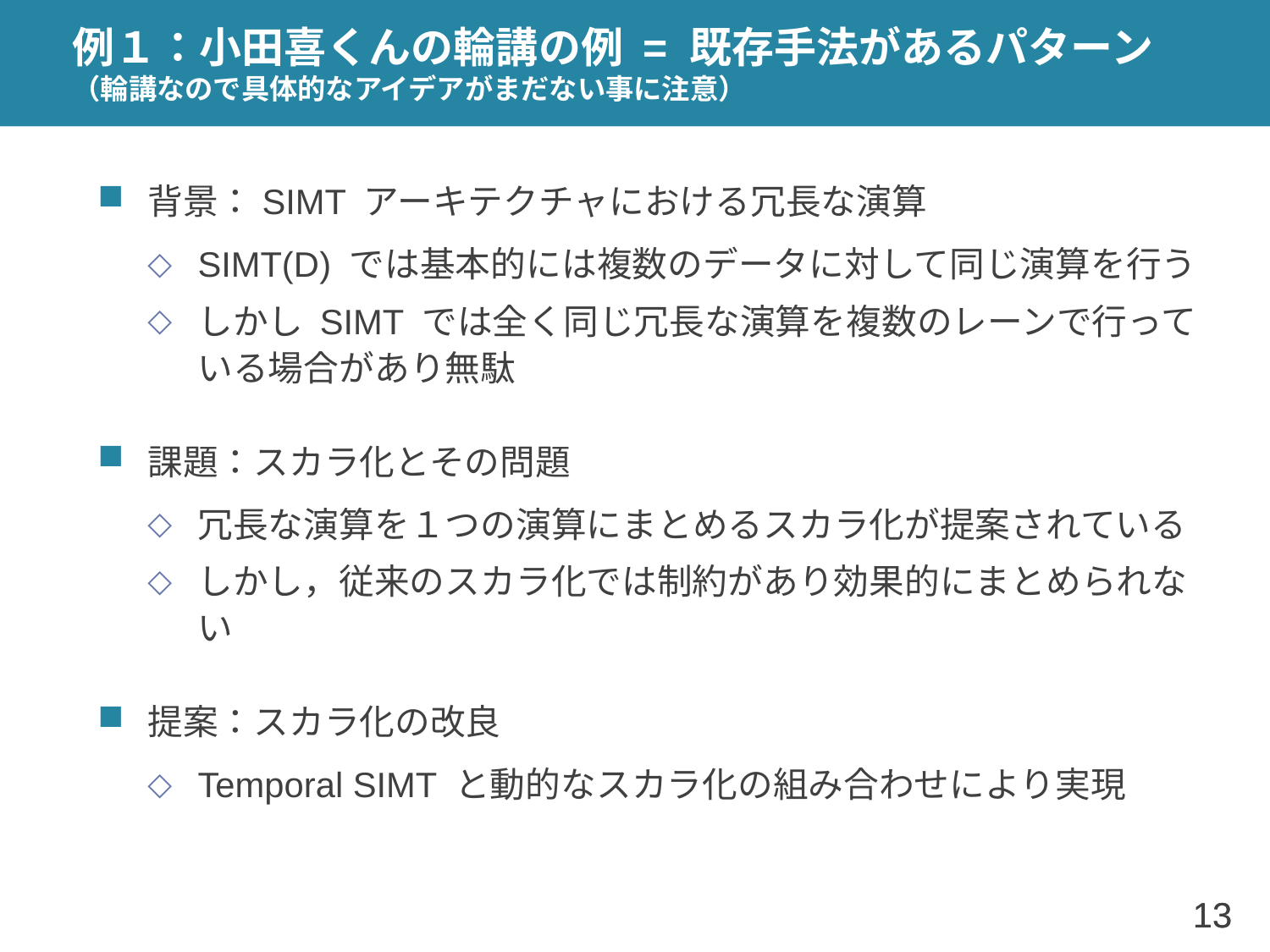

# 例１：小田喜くんの輪講の例 = 既存手法があるパターン （輪講なので具体的なアイデアがまだない事に注意）
背景：SIMT アーキテクチャにおける冗長な演算
SIMT(D) では基本的には複数のデータに対して同じ演算を行う
しかし SIMT では全く同じ冗長な演算を複数のレーンで行っている場合があり無駄
課題：スカラ化とその問題
冗長な演算を１つの演算にまとめるスカラ化が提案されている
しかし，従来のスカラ化では制約があり効果的にまとめられない
提案：スカラ化の改良
Temporal SIMT と動的なスカラ化の組み合わせにより実現